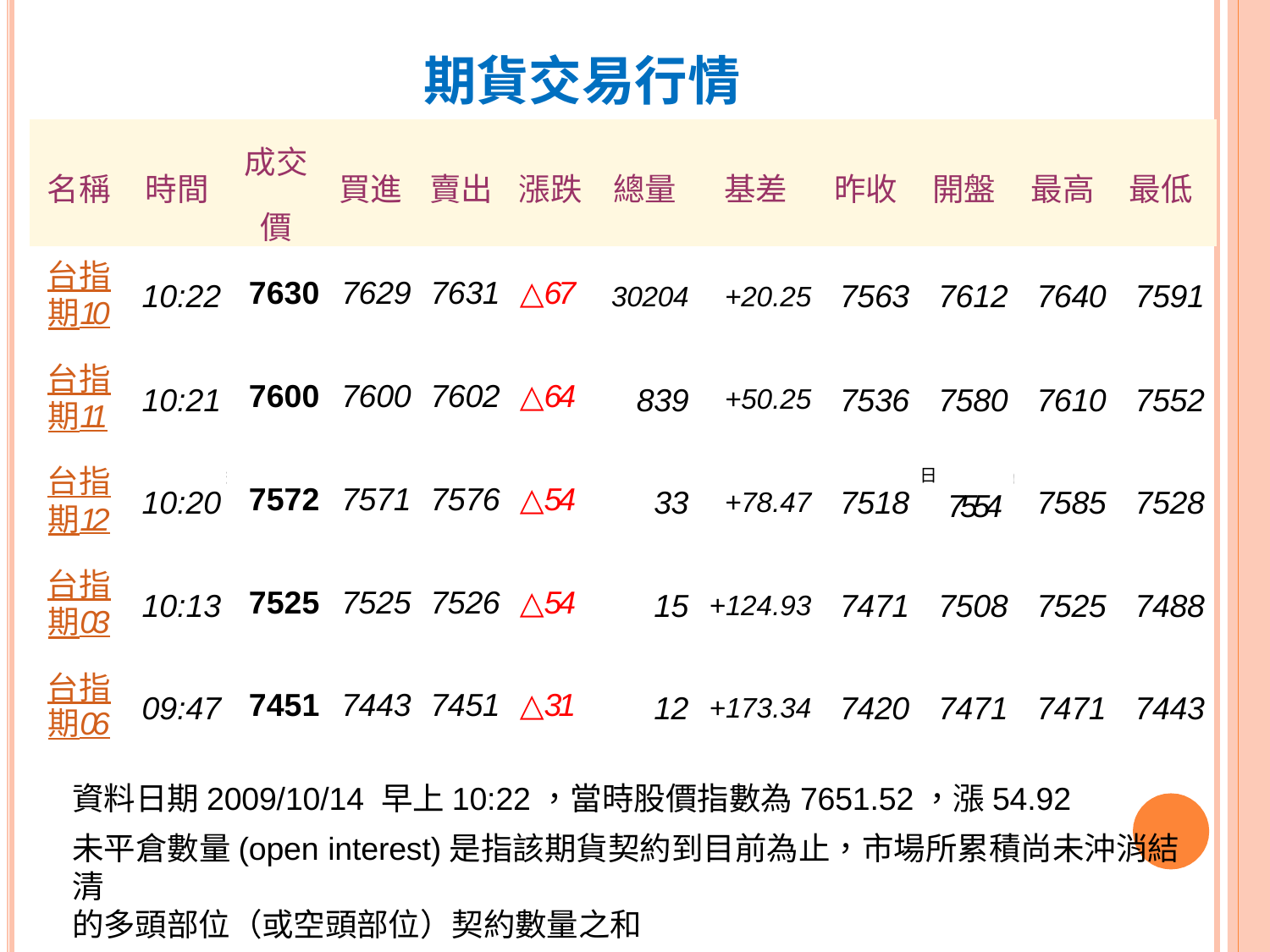

# 期貨交易行情
|  | 名稱 | 時間 | 成交 價 | 買進 | 賣出 | 漲跌 | 總量 | 基差 | 昨收 | 開盤 | 最高 | 最低 |  |
| --- | --- | --- | --- | --- | --- | --- | --- | --- | --- | --- | --- | --- | --- |
|  | 台 指 期 10 | 10:22 | 7630 | 7629 | 7631 | △67 | 30204 | +20.25 | 7563 | 7612 | 7640 | 7591 |  |
|  | 台 指 期 11 | 10:21 | 7600 | 7600 | 7602 | △64 | 839 | +50.25 | 7536 | 7580 | 7610 | 7552 |  |
|  | 台 指 期 12 | 10:20 | 7572 | 7571 | 7576 | △54 | 33 | +78.47 | 7518 | 日 7554 | 7585 | 7528 |  |
|  | 台 指 期 03 | 10:13 | 7525 | 7525 | 7526 | △54 | 15 | +124.93 | 7471 | 7508 | 7525 | 7488 |  |
|  | 台 指 期 06 | 09:47 | 7451 | 7443 | 7451 | △31 | 12 | +173.34 | 7420 | 7471 | 7471 | 7443 |  |

台
指期
資料
期： 2009/1
0/14
資料日期2009/10/14 早上10:22，當時股價指數為7651.52，漲54.92
未平倉數量(open interest)是指該期貨契約到目前為止，市場所累積尚未沖消結清
的多頭部位（或空頭部位）契約數量之和